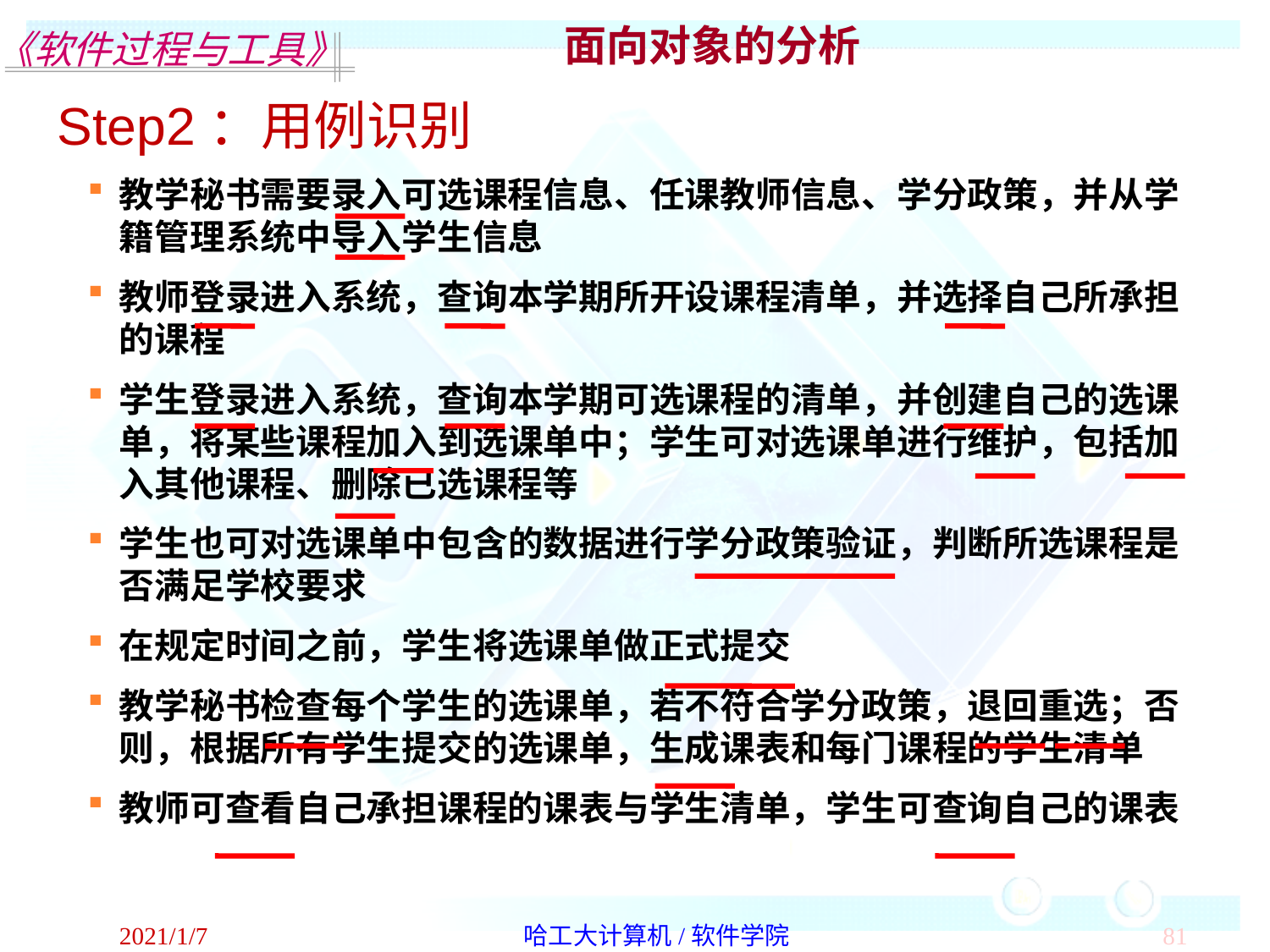

面向对象的分析
Step2：用例识别
教学秘书需要录入可选课程信息、任课教师信息、学分政策，并从学籍管理系统中导入学生信息
教师登录进入系统，查询本学期所开设课程清单，并选择自己所承担的课程
学生登录进入系统，查询本学期可选课程的清单，并创建自己的选课单，将某些课程加入到选课单中；学生可对选课单进行维护，包括加入其他课程、删除已选课程等
学生也可对选课单中包含的数据进行学分政策验证，判断所选课程是否满足学校要求
在规定时间之前，学生将选课单做正式提交
教学秘书检查每个学生的选课单，若不符合学分政策，退回重选；否则，根据所有学生提交的选课单，生成课表和每门课程的学生清单
教师可查看自己承担课程的课表与学生清单，学生可查询自己的课表